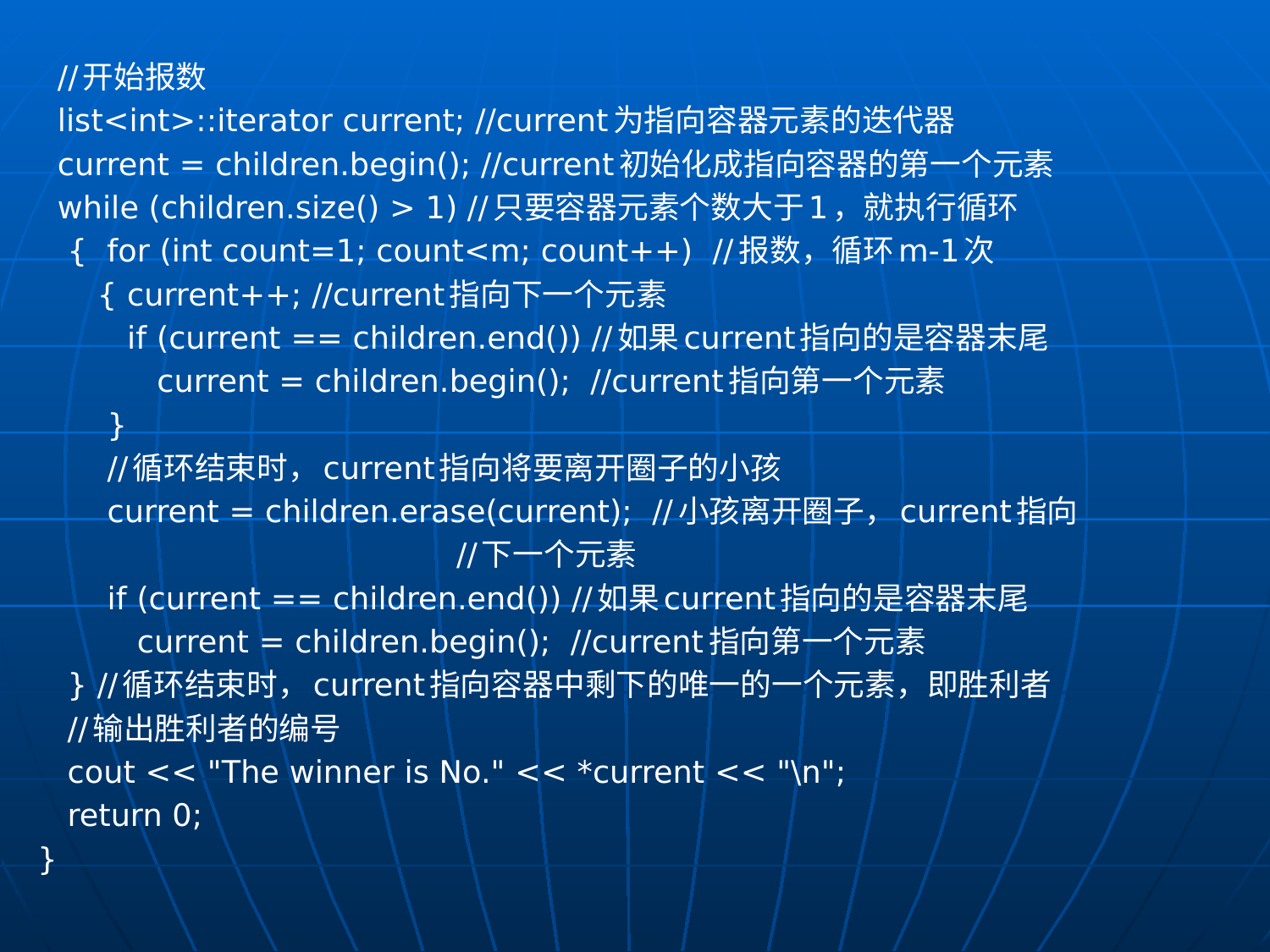

//开始报数
  list<int>::iterator current; //current为指向容器元素的迭代器
  current = children.begin(); //current初始化成指向容器的第一个元素
  while (children.size() > 1) //只要容器元素个数大于1，就执行循环
   {  for (int count=1; count<m; count++)  //报数，循环m-1次
      { current++; //current指向下一个元素
         if (current == children.end()) //如果current指向的是容器末尾
            current = children.begin();  //current指向第一个元素
       }
       //循环结束时，current指向将要离开圈子的小孩
       current = children.erase(current);  //小孩离开圈子，current指向
					       //下一个元素
       if (current == children.end()) //如果current指向的是容器末尾
          current = children.begin();  //current指向第一个元素
   } //循环结束时，current指向容器中剩下的唯一的一个元素，即胜利者
   //输出胜利者的编号
   cout << "The winner is No." << *current << "\n";
   return 0;
}